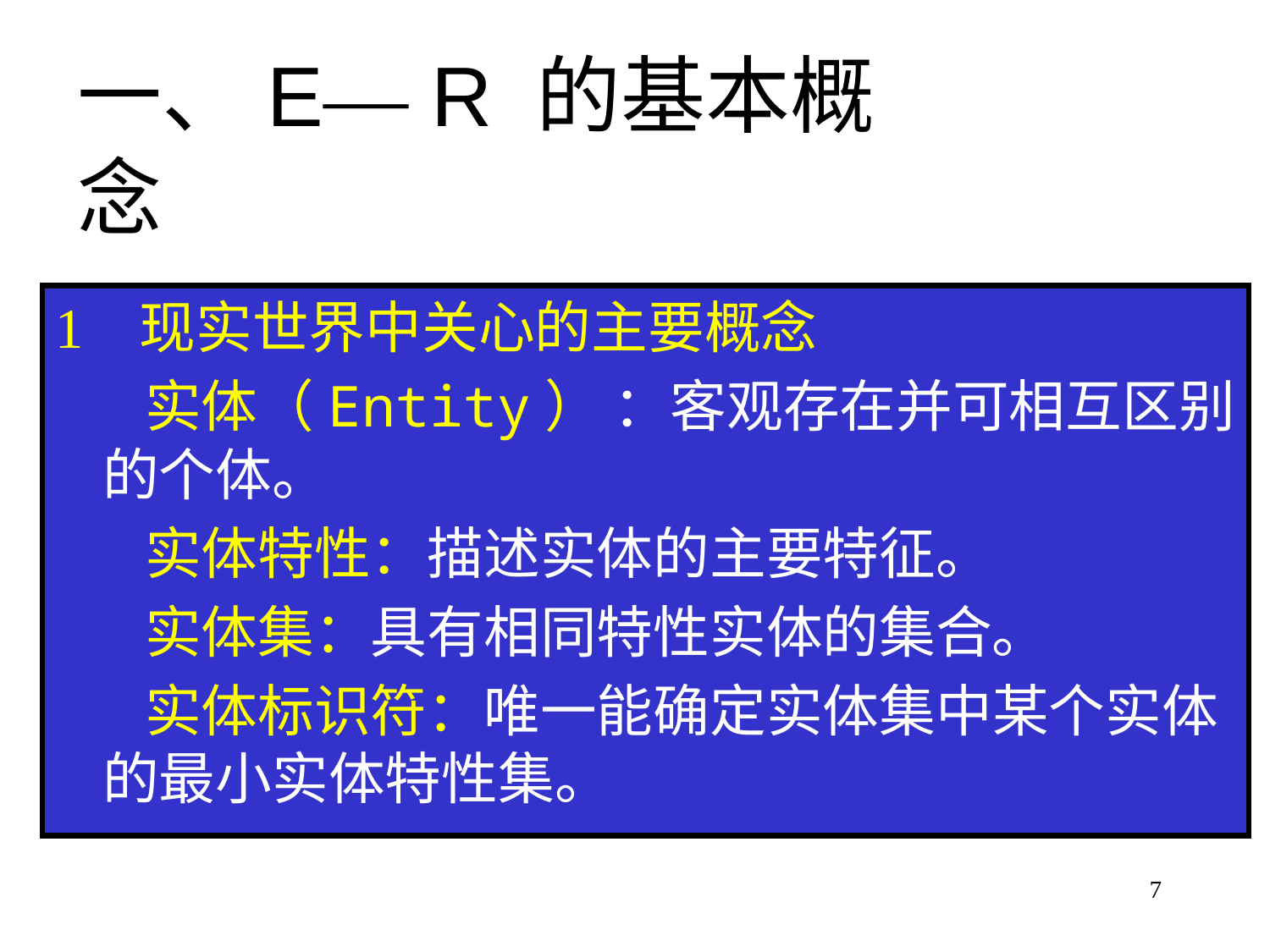

一、E— R 的基本概念
1   现实世界中关心的主要概念
      实体（Entity） ：客观存在并可相互区别的个体。
      实体特性：描述实体的主要特征。
      实体集：具有相同特性实体的集合。
      实体标识符：唯一能确定实体集中某个实体的最小实体特性集。
7